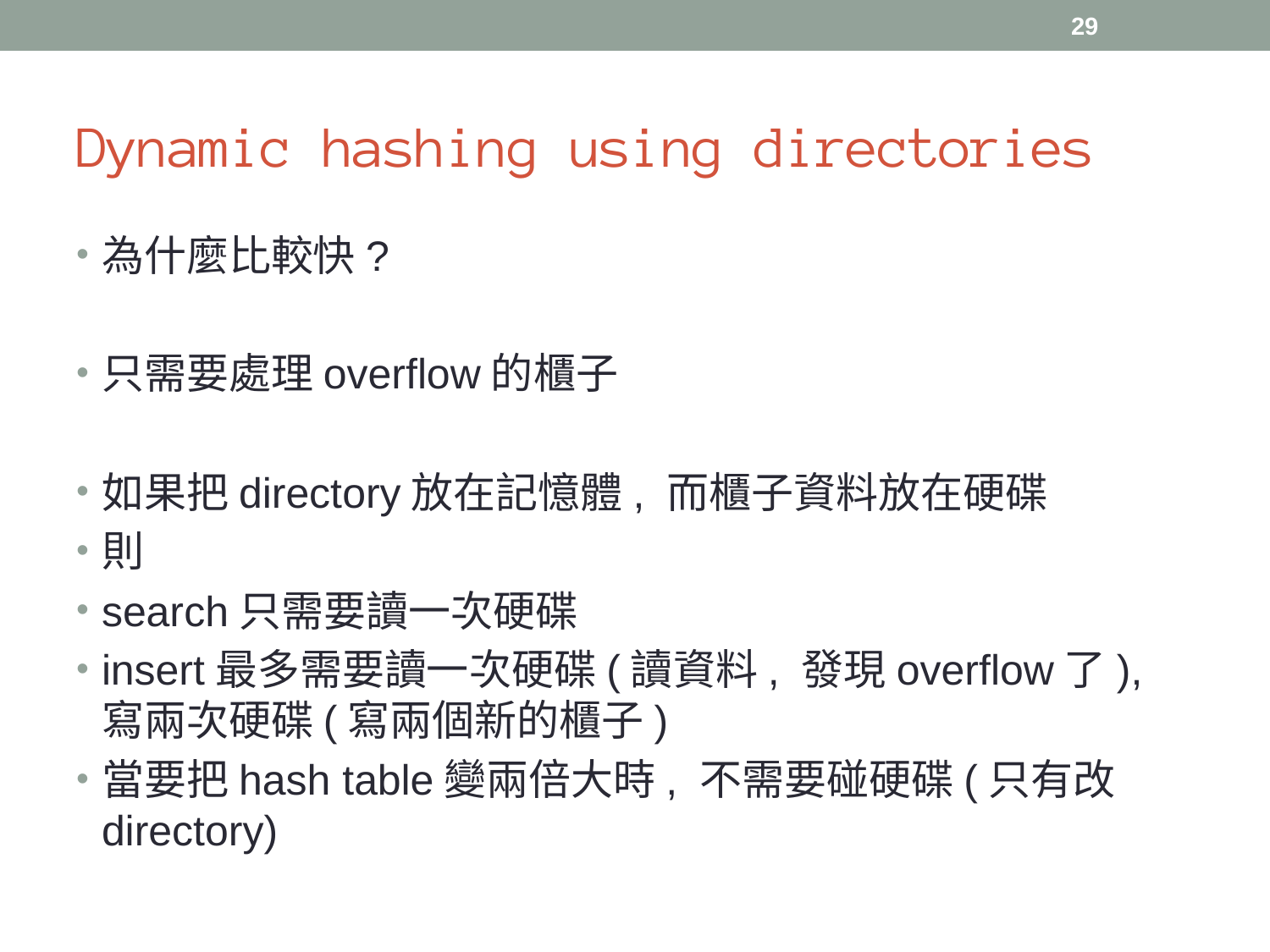

29
# Dynamic hashing using directories
為什麼比較快?

只需要處理overflow的櫃子

如果把directory放在記憶體, 而櫃子資料放在硬碟
則
search只需要讀一次硬碟
insert最多需要讀一次硬碟(讀資料, 發現overflow了), 寫兩次硬碟(寫兩個新的櫃子)
當要把hash table變兩倍大時, 不需要碰硬碟(只有改directory)